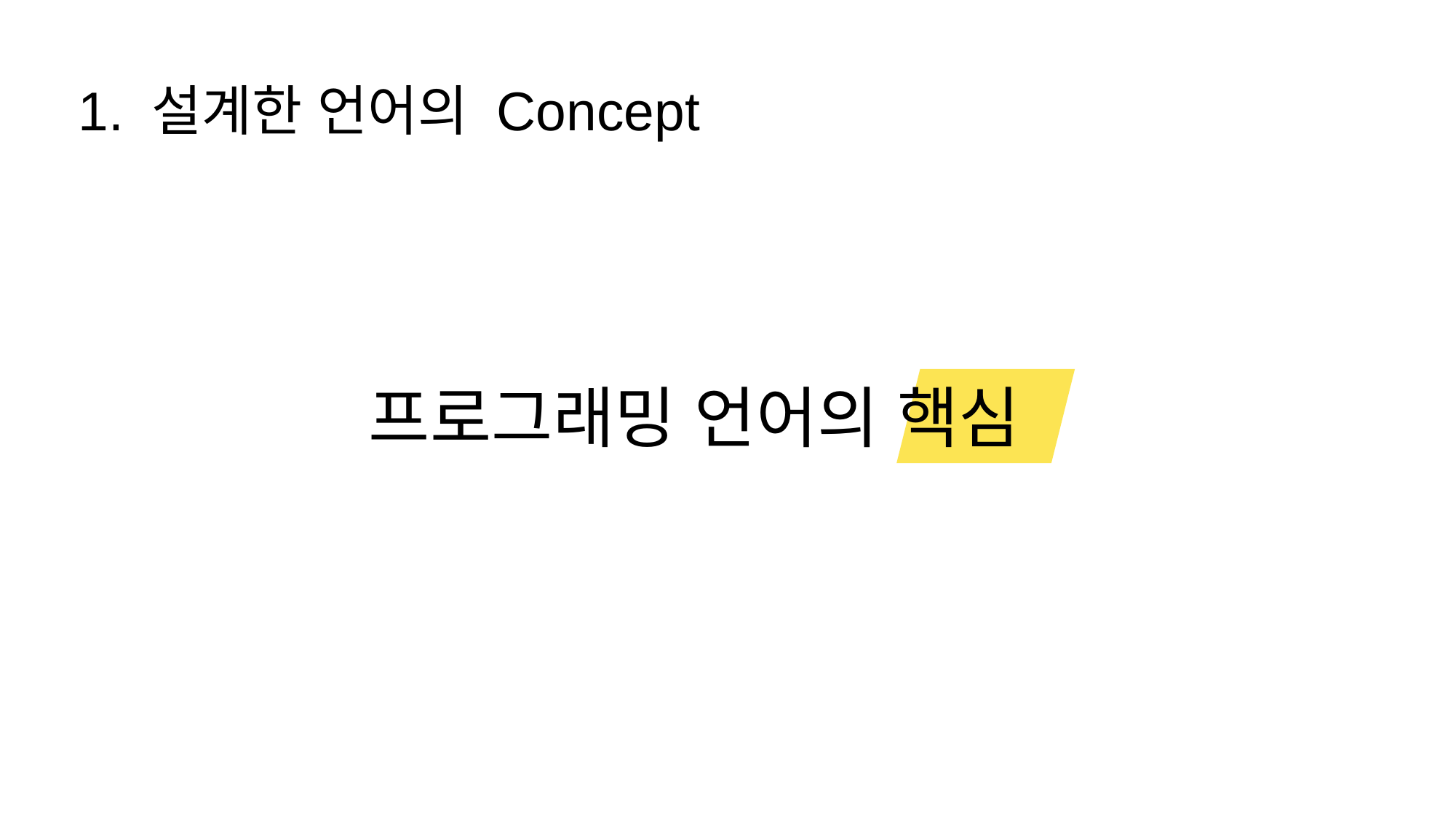

# 1. 설계한 언어의 Concept
프로그래밍 언어의 핵심